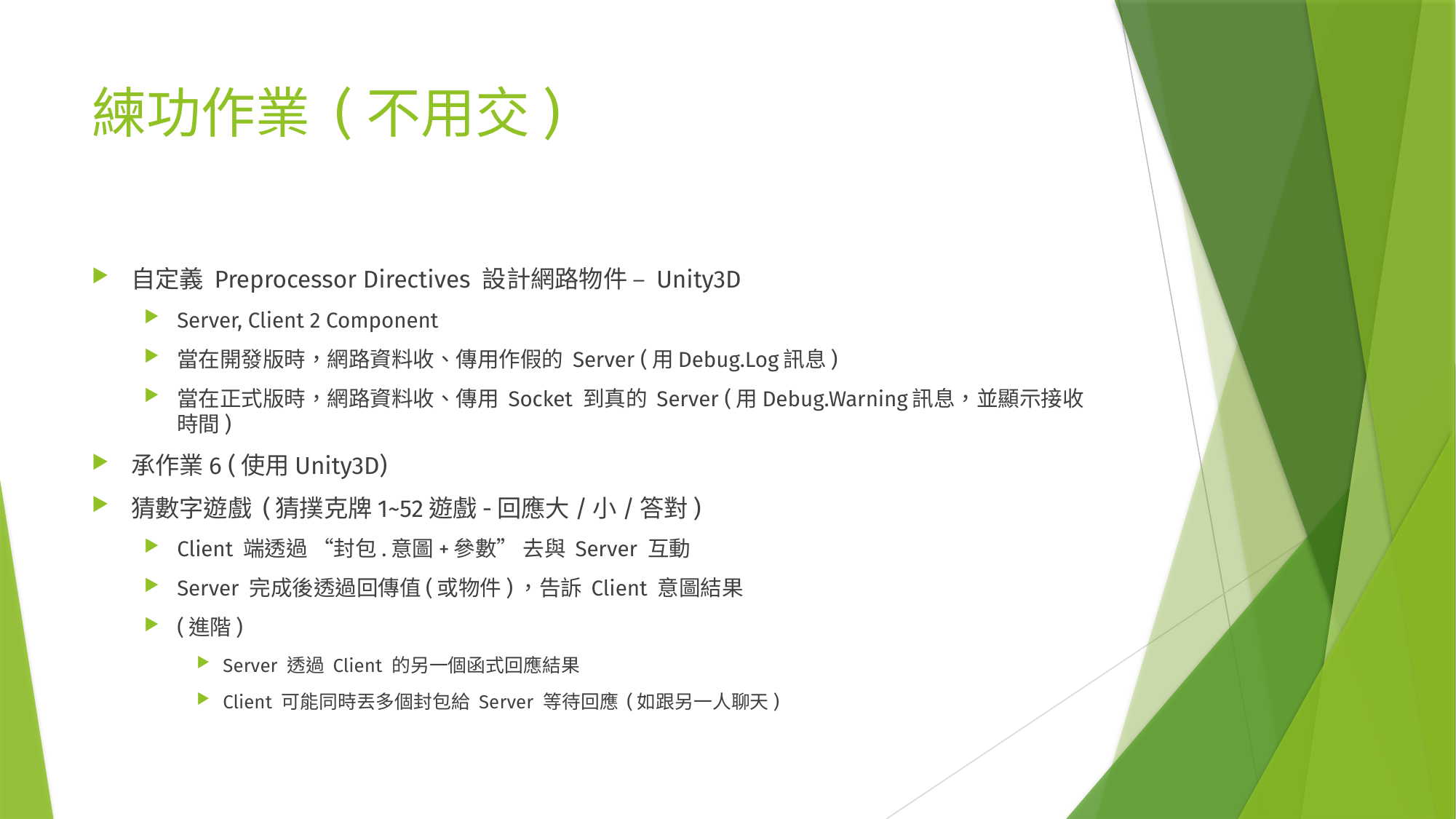

# 練功作業 (不用交)
自定義 Preprocessor Directives 設計網路物件 – Unity3D
Server, Client 2 Component
當在開發版時，網路資料收、傳用作假的 Server (用Debug.Log訊息)
當在正式版時，網路資料收、傳用 Socket 到真的 Server (用Debug.Warning訊息，並顯示接收時間)
承作業6 (使用Unity3D)
猜數字遊戲 (猜撲克牌1~52遊戲-回應大/小/答對)
Client 端透過 “封包.意圖+參數” 去與 Server 互動
Server 完成後透過回傳值(或物件)，告訴 Client 意圖結果
(進階)
Server 透過 Client 的另一個函式回應結果
Client 可能同時丟多個封包給 Server 等待回應 (如跟另一人聊天)